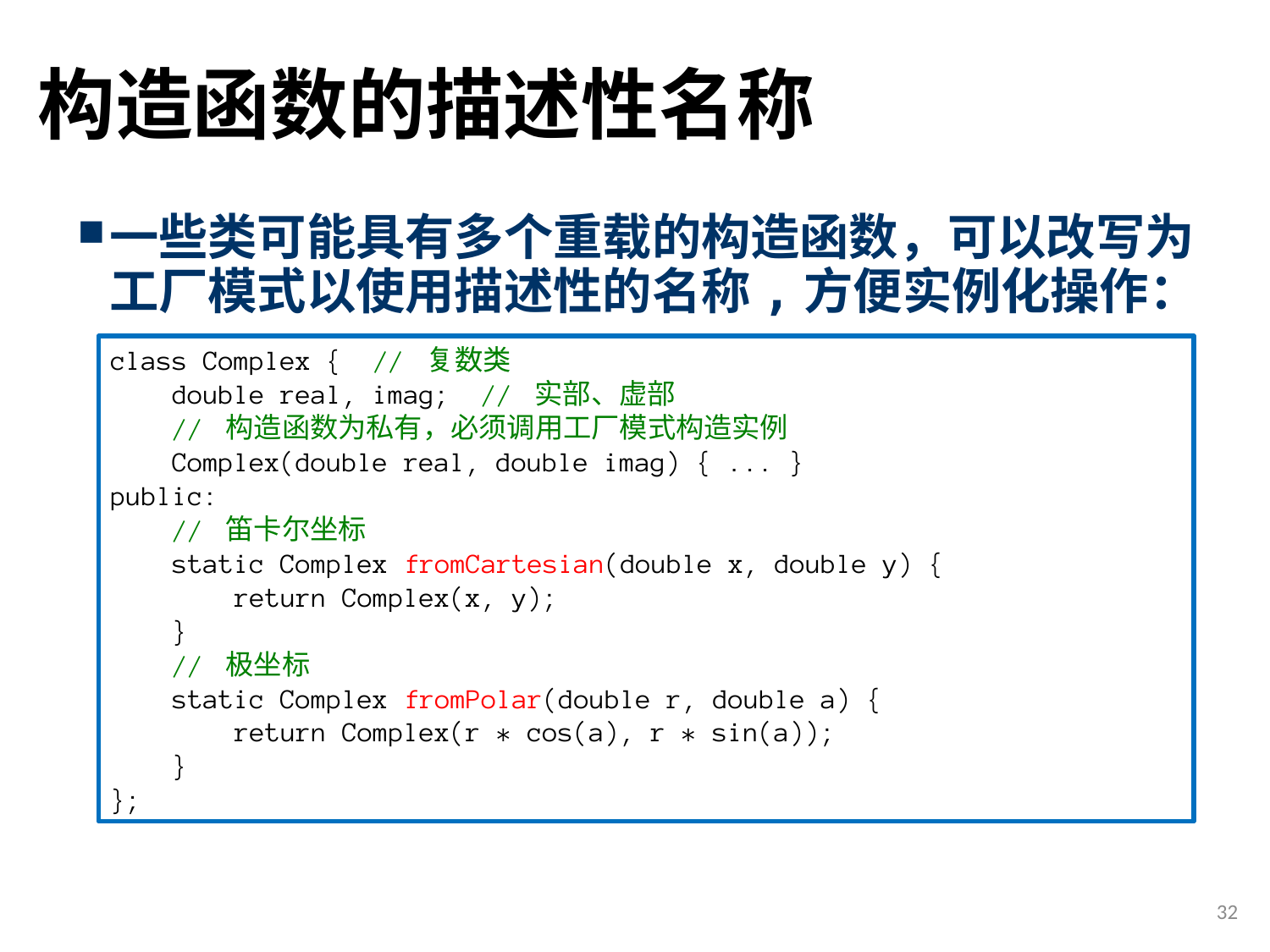

# 构造函数的描述性名称
一些类可能具有多个重载的构造函数，可以改写为工厂模式以使用描述性的名称,方便实例化操作：
class Complex {  // 复数类
    double real, imag;  // 实部、虚部
    // 构造函数为私有，必须调用工厂模式构造实例
    Complex(double real, double imag) { ... }
public:
    // 笛卡尔坐标
    static Complex fromCartesian(double x, double y) {
        return Complex(x, y);
    }
    // 极坐标
    static Complex fromPolar(double r, double a) {
        return Complex(r * cos(a), r * sin(a));
    }
};
32